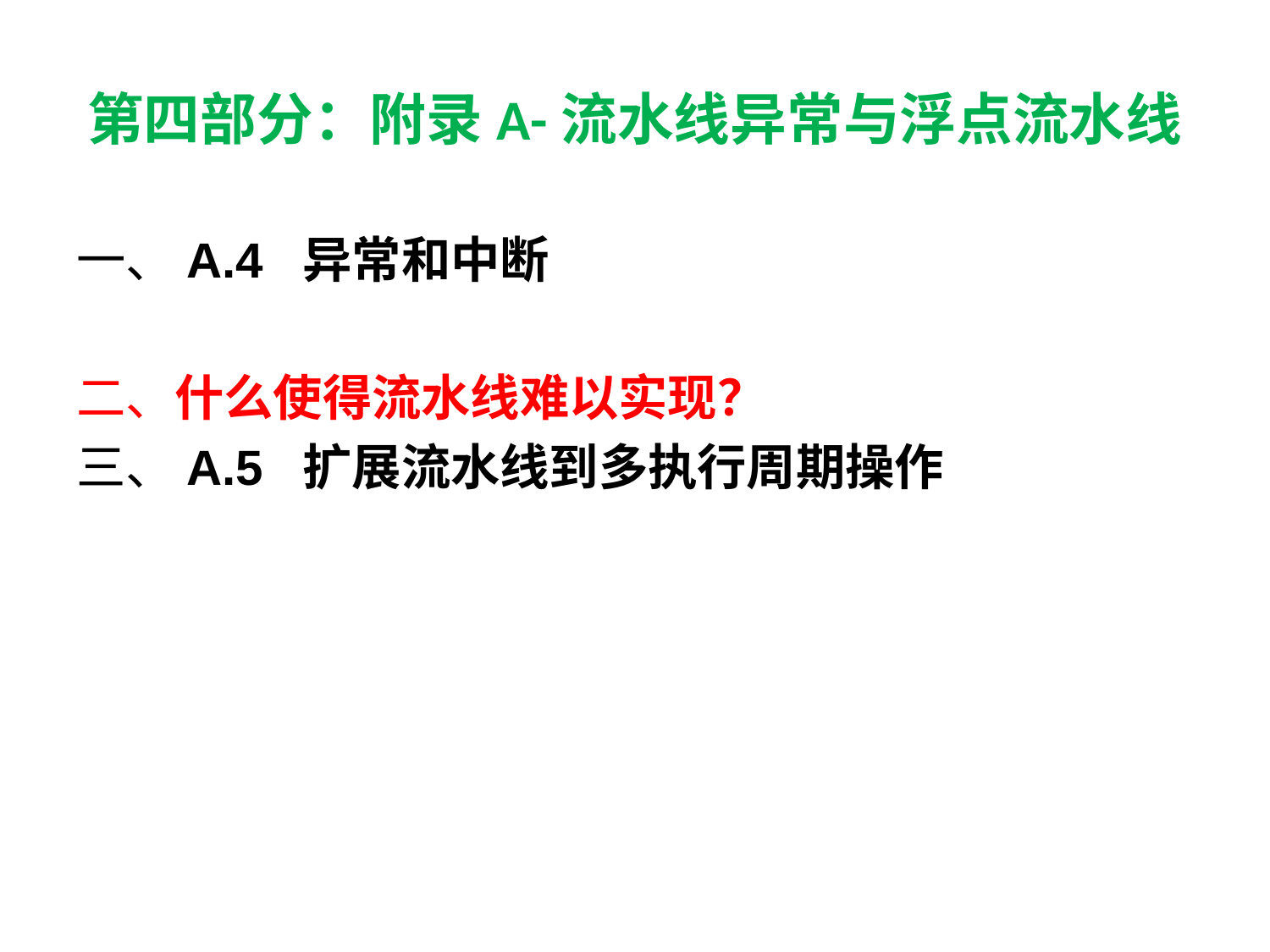

# 第四部分：附录A-流水线异常与浮点流水线
一、A.4  异常和中断

二、什么使得流水线难以实现？
三、A.5  扩展流水线到多执行周期操作

30